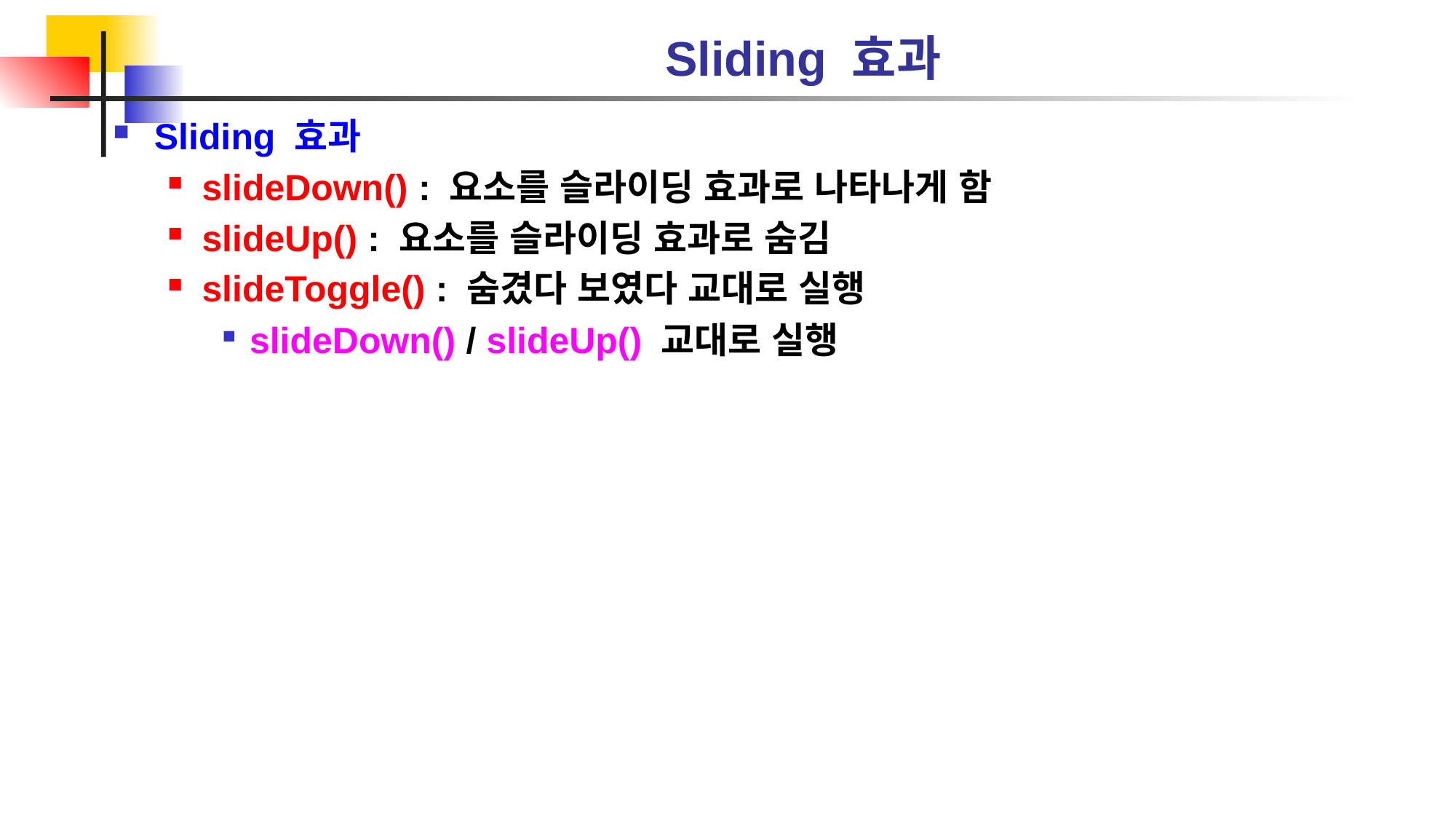

# Sliding 효과
Sliding 효과
slideDown() : 요소를 슬라이딩 효과로 나타나게 함
slideUp() : 요소를 슬라이딩 효과로 숨김
slideToggle() : 숨겼다 보였다 교대로 실행
slideDown() / slideUp() 교대로 실행